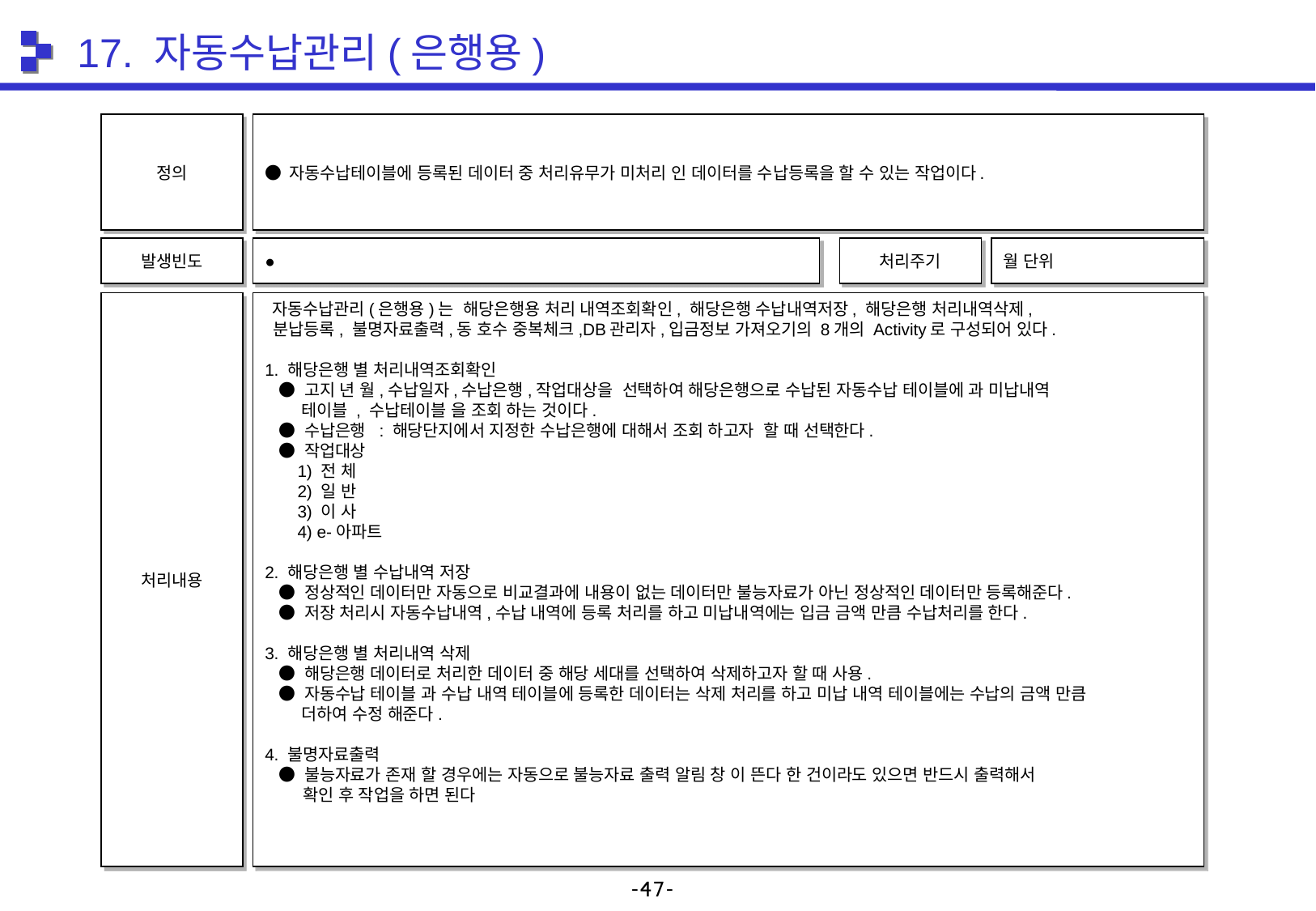

17. 자동수납관리(은행용)
정의

● 자동수납테이블에 등록된 데이터 중 처리유무가 미처리 인 데이터를 수납등록을 할 수 있는 작업이다.

발생빈도
●
처리주기
월 단위
처리내용
 자동수납관리(은행용)는  해당은행용 처리 내역조회확인, 해당은행 수납내역저장, 해당은행 처리내역삭제,
 분납등록, 불명자료출력,동 호수 중복체크,DB관리자,입금정보 가져오기의 8개의 Activity로 구성되어 있다.

1. 해당은행 별 처리내역조회확인
   ● 고지 년 월,수납일자,수납은행,작업대상을  선택하여 해당은행으로 수납된 자동수납 테이블에 과 미납내역
       테이블 , 수납테이블 을 조회 하는 것이다.
   ● 수납은행  : 해당단지에서 지정한 수납은행에 대해서 조회 하고자  할 때 선택한다.
   ● 작업대상
       1) 전 체
       2) 일 반
       3) 이 사
       4) e-아파트

2. 해당은행 별 수납내역 저장
   ● 정상적인 데이터만 자동으로 비교결과에 내용이 없는 데이터만 불능자료가 아닌 정상적인 데이터만 등록해준다.
   ● 저장 처리시 자동수납내역,수납 내역에 등록 처리를 하고 미납내역에는 입금 금액 만큼 수납처리를 한다.

3. 해당은행 별 처리내역 삭제
   ● 해당은행 데이터로 처리한 데이터 중 해당 세대를 선택하여 삭제하고자 할 때 사용.
   ● 자동수납 테이블 과 수납 내역 테이블에 등록한 데이터는 삭제 처리를 하고 미납 내역 테이블에는 수납의 금액 만큼
       더하여 수정 해준다.

4. 불명자료출력
   ● 불능자료가 존재 할 경우에는 자동으로 불능자료 출력 알림 창 이 뜬다 한 건이라도 있으면 반드시 출력해서
　　 확인 후 작업을 하면 된다